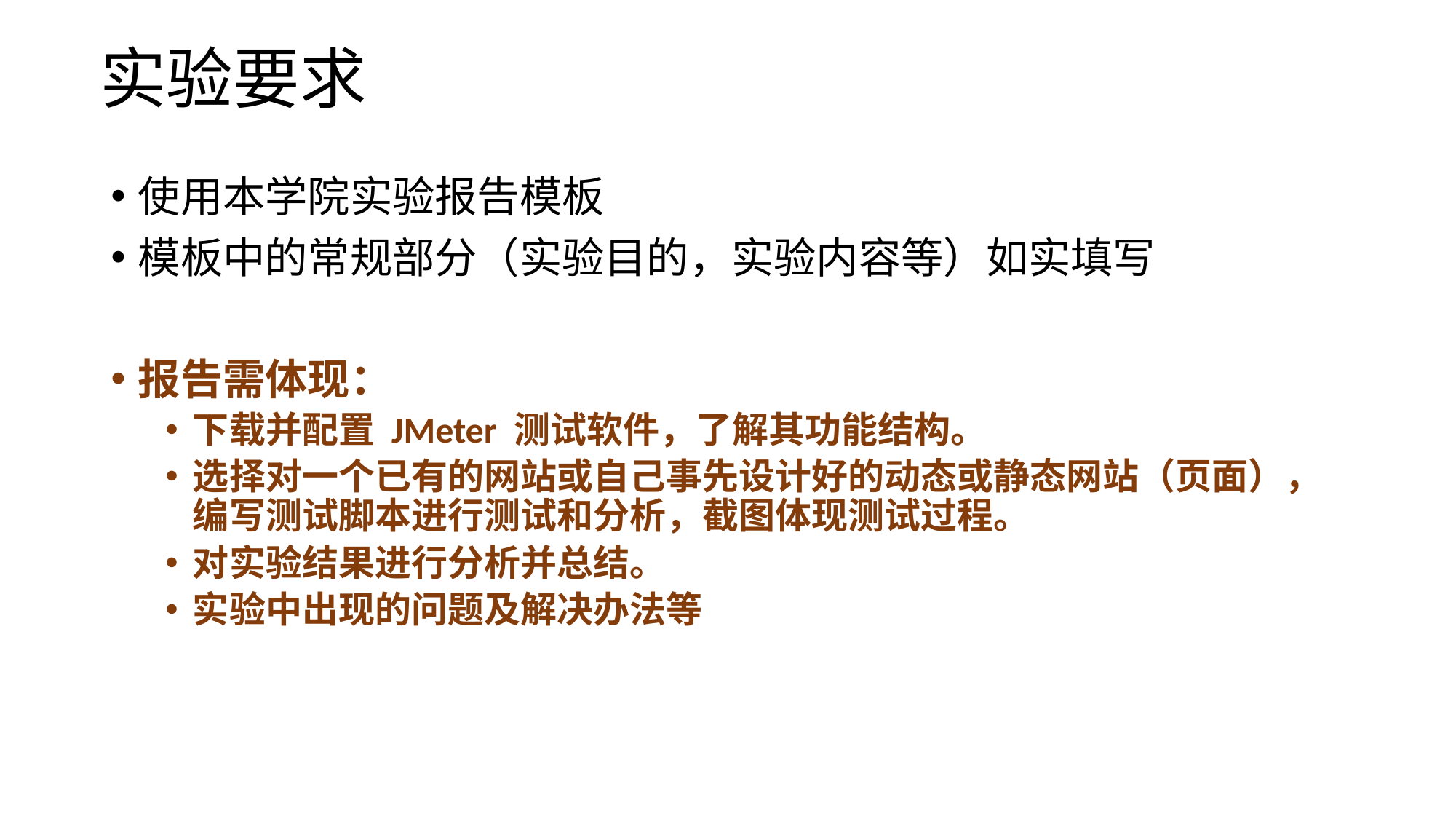

# 实验要求
使用本学院实验报告模板
模板中的常规部分（实验目的，实验内容等）如实填写

报告需体现：
下载并配置 JMeter 测试软件，了解其功能结构。
选择对一个已有的网站或自己事先设计好的动态或静态网站（页面），编写测试脚本进行测试和分析，截图体现测试过程。
对实验结果进行分析并总结。
实验中出现的问题及解决办法等